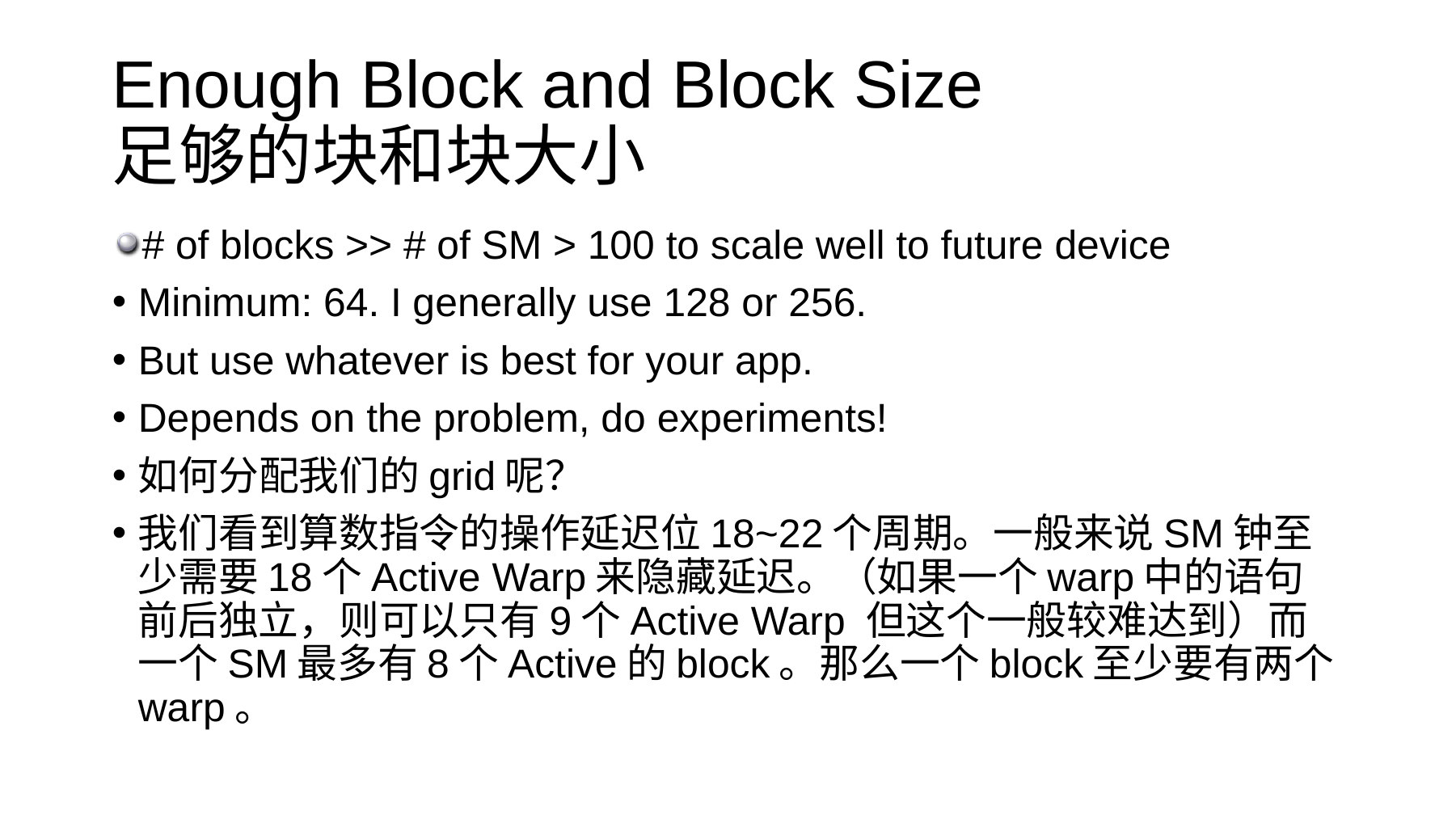

# Enough Block and Block Size 足够的块和块大小
# of blocks >> # of SM > 100 to scale well to future device
Minimum: 64. I generally use 128 or 256.
But use whatever is best for your app.
Depends on the problem, do experiments!
如何分配我们的grid呢？
我们看到算数指令的操作延迟位18~22个周期。一般来说SM钟至少需要18个Active Warp来隐藏延迟。（如果一个warp中的语句前后独立，则可以只有9个Active Warp 但这个一般较难达到）而一个SM最多有8个Active的block。那么一个block至少要有两个warp。